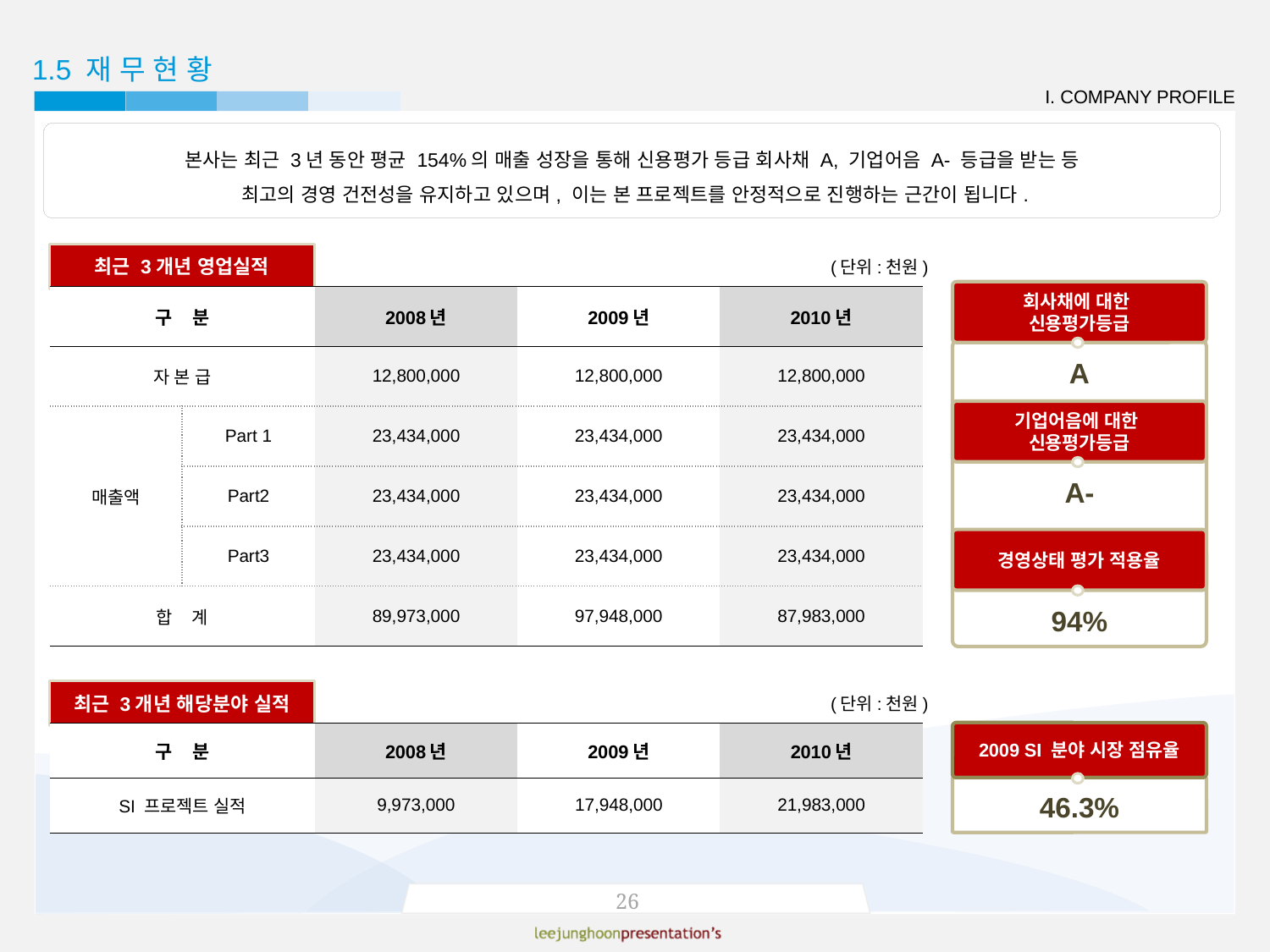

최근 3개년 영업실적
(단위:천원)
회사채에 대한
신용평가등급

A
기업어음에 대한
신용평가등급

A-
경영상태 평가 적용율

94%
| 구 분 |  | 2008년 | 2009년 | 2010년 |
| --- | --- | --- | --- | --- |
| 자 본 급 |  | 12,800,000 | 12,800,000 | 12,800,000 |
| 매출액 | Part 1 | 23,434,000 | 23,434,000 | 23,434,000 |
|  | Part2 | 23,434,000 | 23,434,000 | 23,434,000 |
|  | Part3 | 23,434,000 | 23,434,000 | 23,434,000 |
| 합 계 |  | 89,973,000 | 97,948,000 | 87,983,000 |
최근 3개년 해당분야 실적
(단위:천원)
2009 SI 분야 시장 점유율
| 구 분 | 2008년 | 2009년 | 2010년 |
| --- | --- | --- | --- |
| SI 프로젝트 실적 | 9,973,000 | 17,948,000 | 21,983,000 |

46.3%